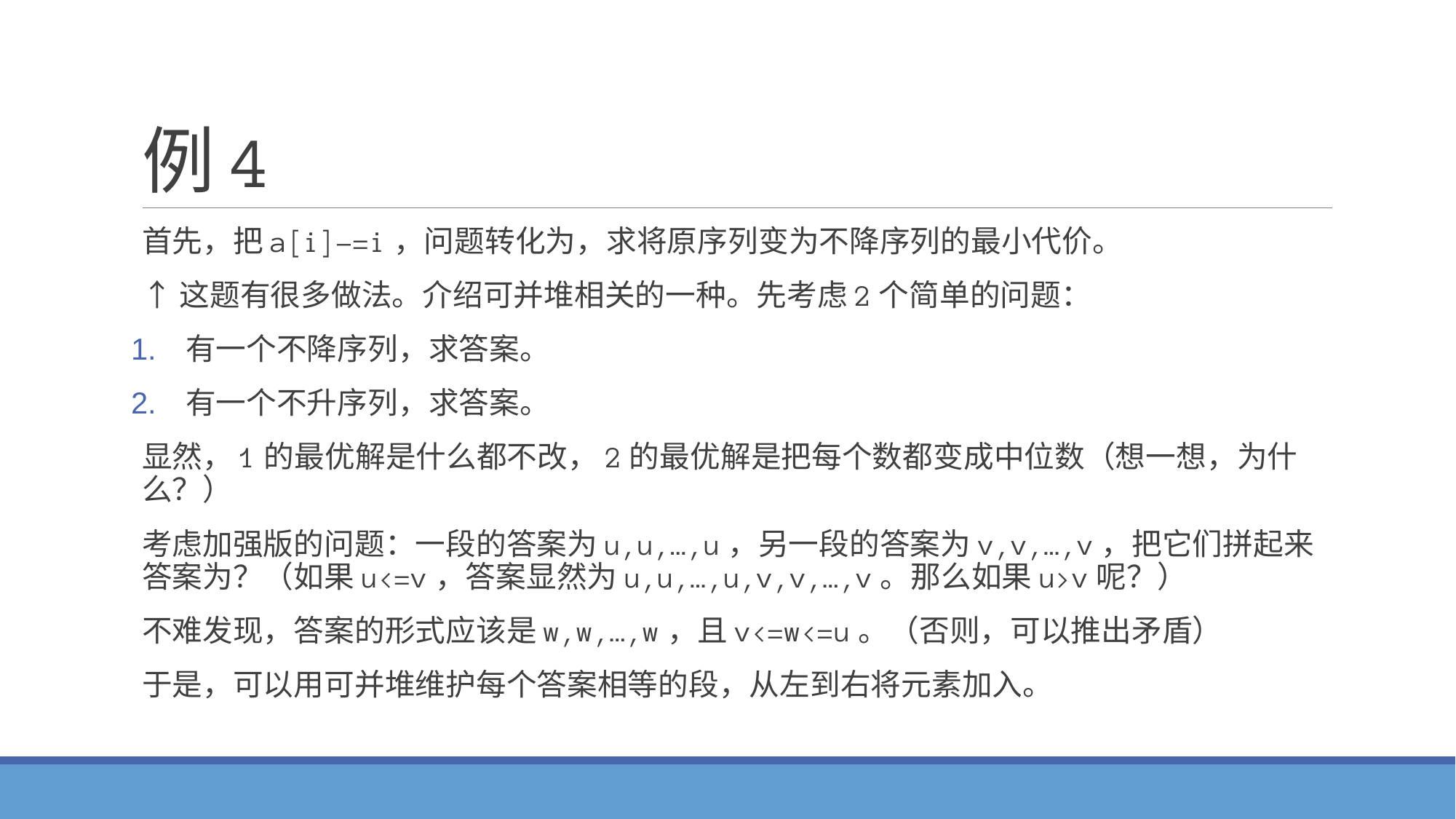

# 例4
首先，把a[i]-=i，问题转化为，求将原序列变为不降序列的最小代价。
↑这题有很多做法。介绍可并堆相关的一种。先考虑2个简单的问题：
有一个不降序列，求答案。
有一个不升序列，求答案。
显然，1的最优解是什么都不改，2的最优解是把每个数都变成中位数（想一想，为什么？）
考虑加强版的问题：一段的答案为u,u,…,u，另一段的答案为v,v,…,v，把它们拼起来答案为？（如果u<=v，答案显然为u,u,…,u,v,v,…,v。那么如果u>v呢？）
不难发现，答案的形式应该是w,w,…,w，且v<=w<=u。（否则，可以推出矛盾）
于是，可以用可并堆维护每个答案相等的段，从左到右将元素加入。